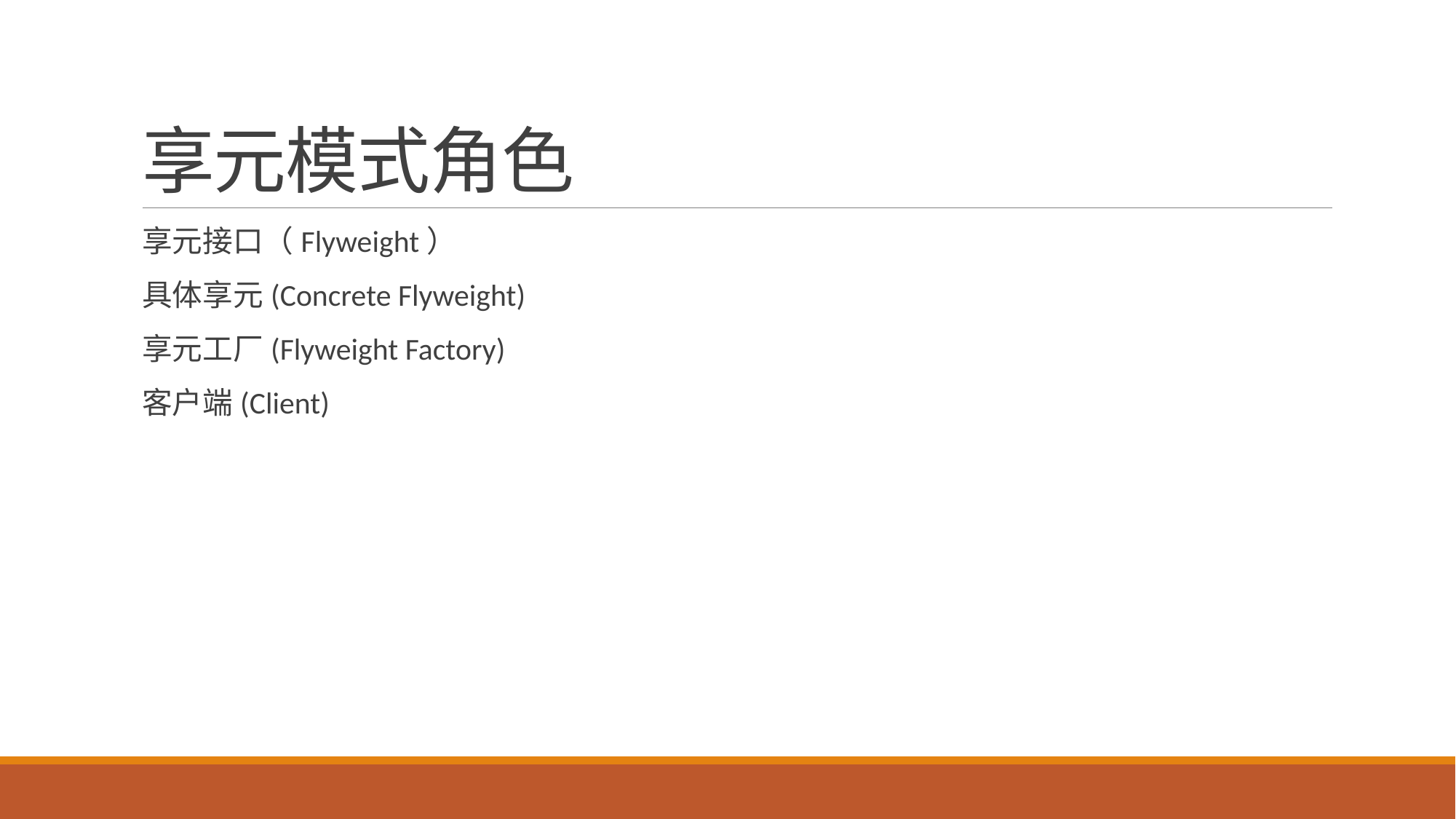

# 享元模式角色
享元接口（Flyweight）
具体享元(Concrete Flyweight)
享元工厂(Flyweight Factory)
客户端(Client)